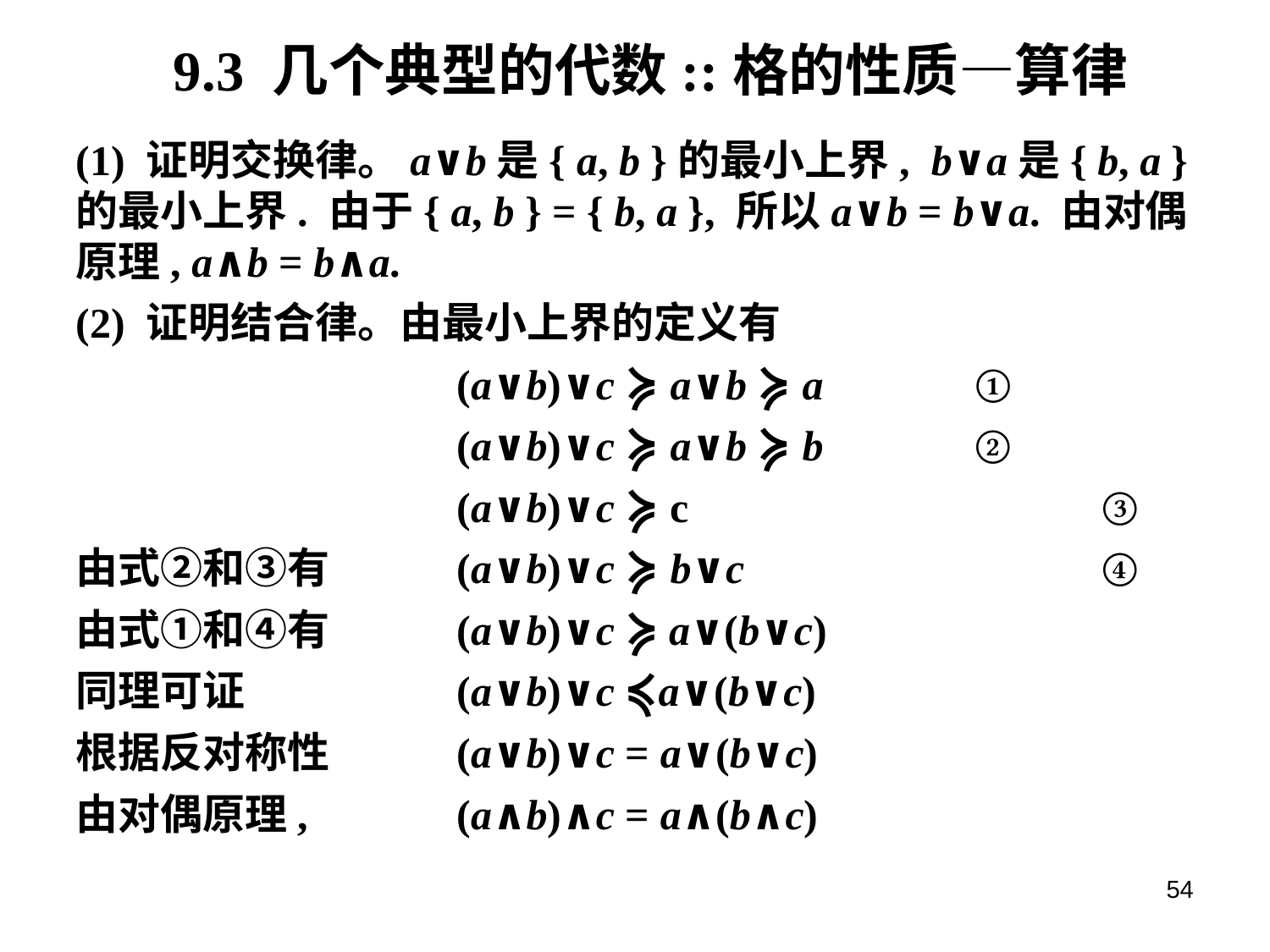

# 9.3 几个典型的代数::格的性质—算律
(1) 证明交换律。a∨b是{ a, b }的最小上界,  b∨a是{ b, a }的最小上界. 由于{ a, b } = { b, a }, 所以a∨b = b∨a. 由对偶原理, a∧b = b∧a.
(2) 证明结合律。由最小上界的定义有
			(a∨b)∨c ≽ a∨b ≽ a		 ①
			(a∨b)∨c ≽ a∨b ≽ b		 ②
			(a∨b)∨c ≽ c				 ③
由式②和③有	(a∨b)∨c ≽ b∨c			 ④
由式①和④有	(a∨b)∨c ≽ a∨(b∨c)
同理可证		(a∨b)∨c ≼a∨(b∨c)
根据反对称性	(a∨b)∨c = a∨(b∨c)
由对偶原理,		(a∧b)∧c = a∧(b∧c)
54